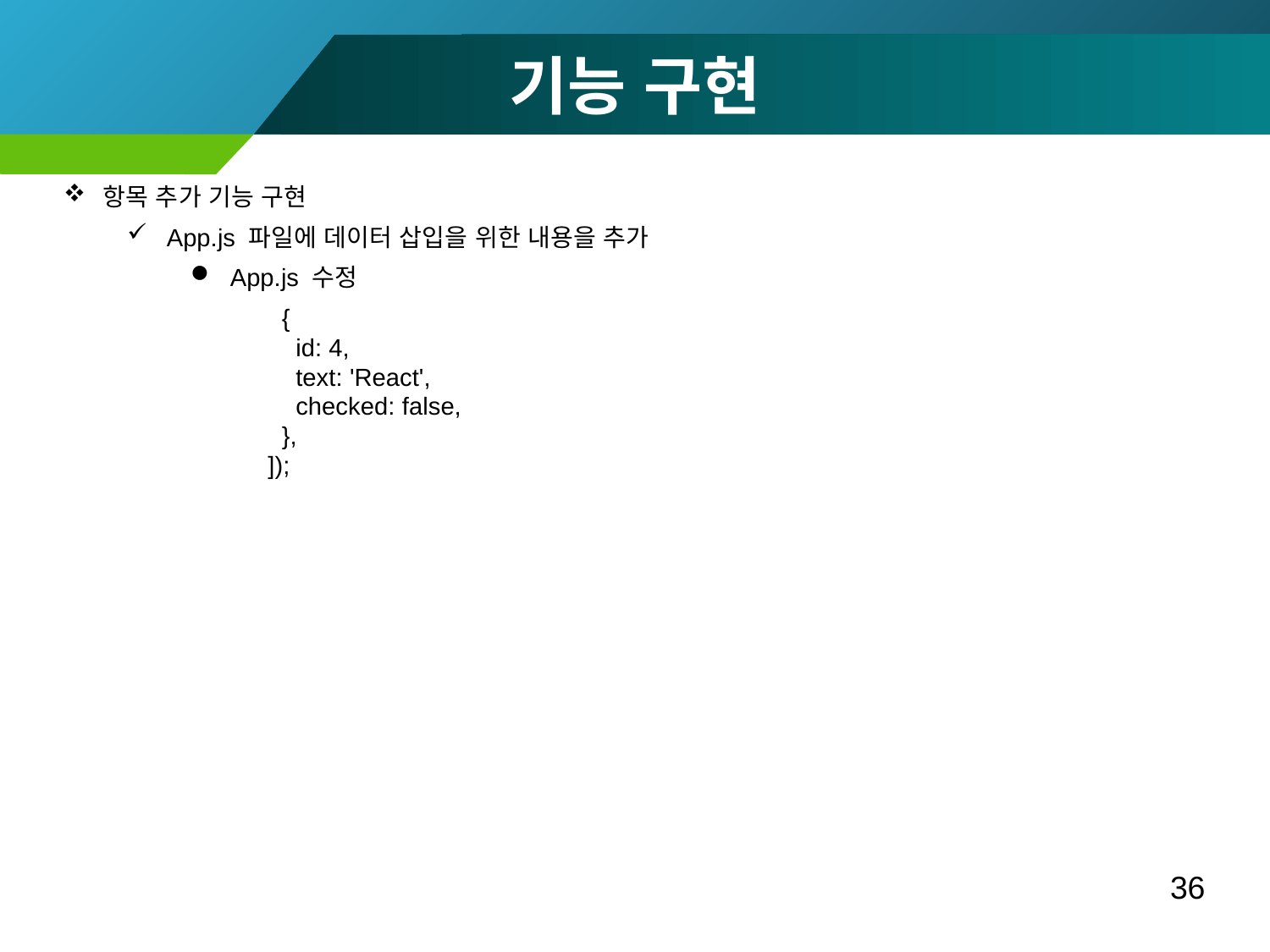

기능 구현
항목 추가 기능 구현
App.js 파일에 데이터 삽입을 위한 내용을 추가
App.js 수정
    {
      id: 4,
      text: 'React',
      checked: false,
    },
  ]);
36